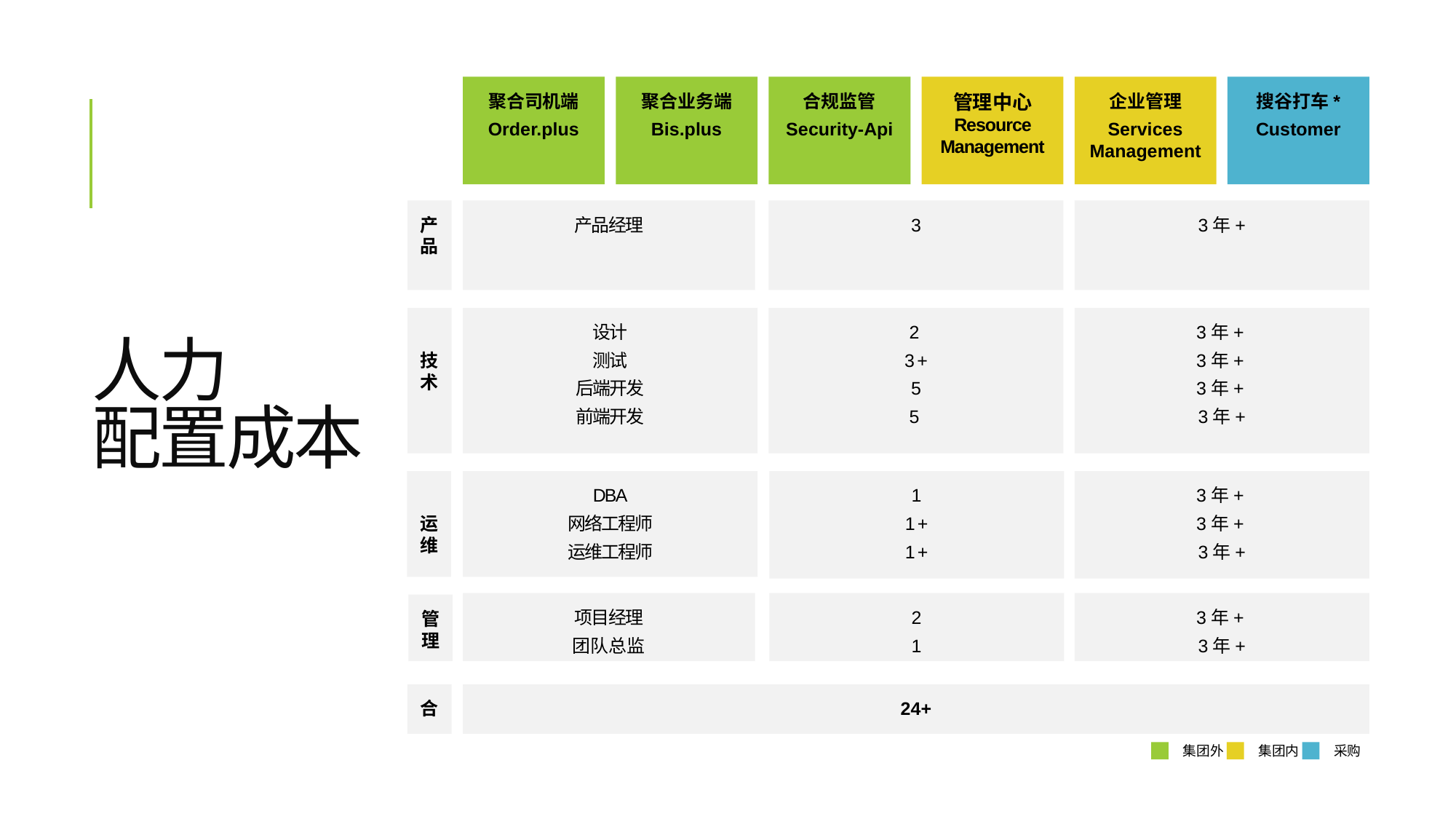

聚合司机端
Order.plus
聚合业务端
Bis.plus
合规监管
Security-Api
管理中心
Resource Management
企业管理
Services Management
搜谷打车*
Customer
# 人力 配置成本
产品
产品经理
3
3年+
设计
测试
后端开发
前端开发
2
3 +
5
5
3年+
3年+
3年+
3年+

技术
DBA
网络工程师
运维工程师
1
1 +
1 +
3年+
3年+
3年+

运维
项目经理
团队总监
3年+
3年+
2
1
管理
合
24+
集团外
集团内
采购